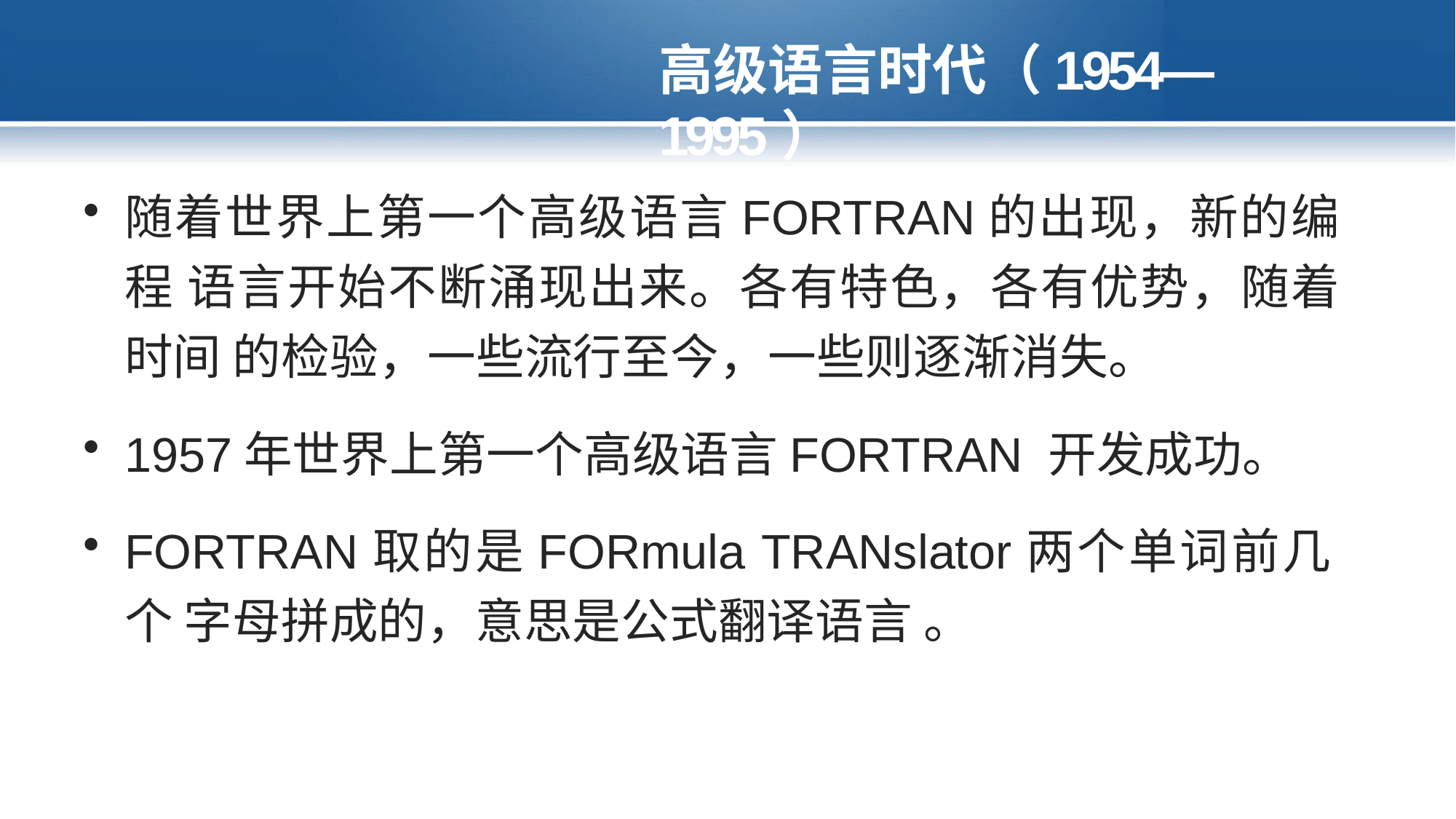

# 高级语言时代（1954—1995）
随着世界上第一个高级语言FORTRAN的出现，新的编程 语言开始不断涌现出来。各有特色，各有优势，随着时间 的检验，一些流行至今，一些则逐渐消失。
1957年世界上第一个高级语言FORTRAN 开发成功。
FORTRAN取的是FORmula TRANslator两个单词前几个 字母拼成的，意思是公式翻译语言 。